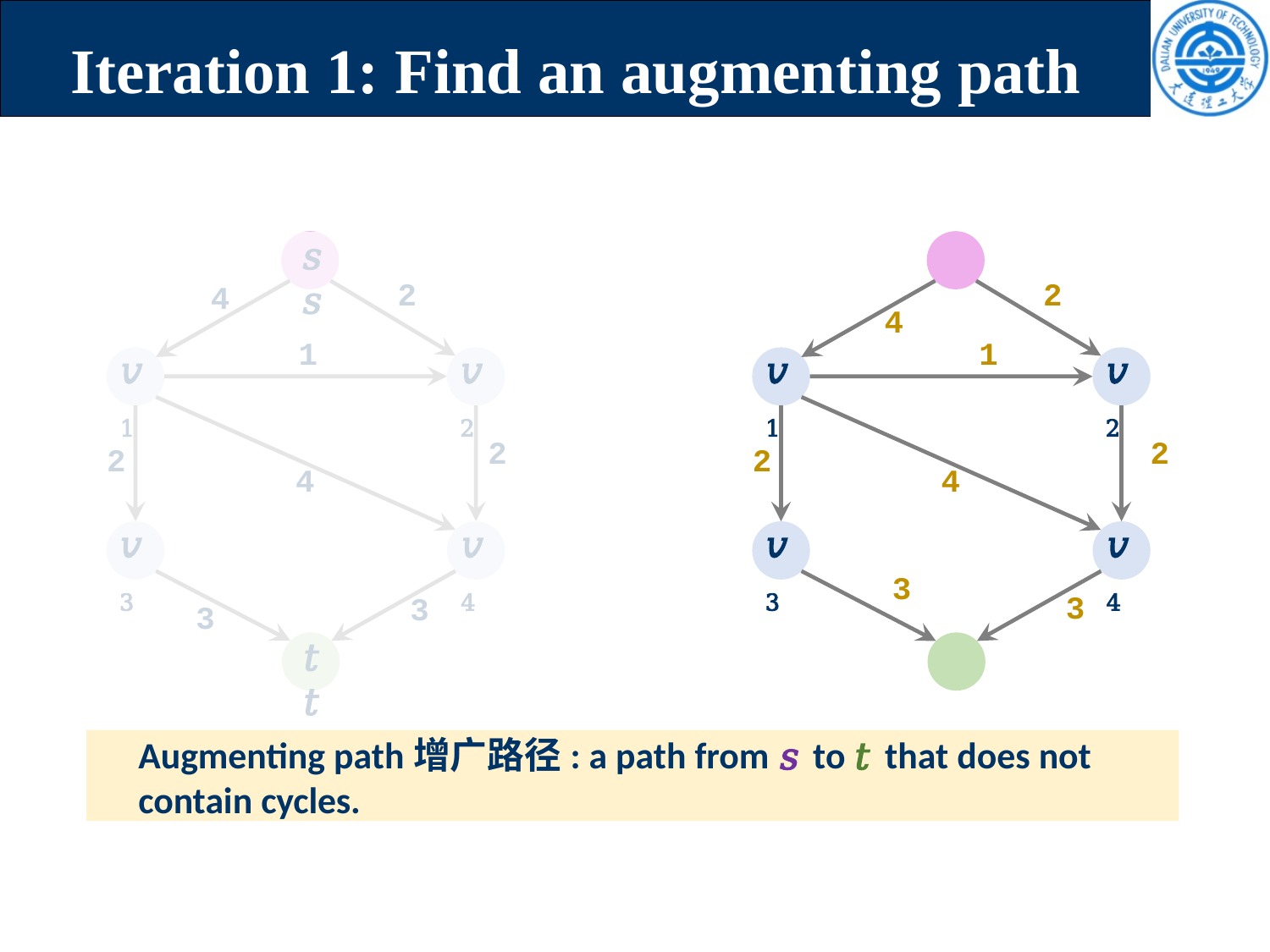

# Iteration 1: Find an augmenting path
𝑠	𝑠

2
2
4

4
1
1
𝑣1
𝑣2
𝑣1
𝑣2

2
2
2
2
4
4
𝑣3
𝑣4
𝑣3
𝑣4

3
3
3
3
𝑡	𝑡

Augmenting path增广路径: a path from 𝑠 to 𝑡 that does not contain cycles.